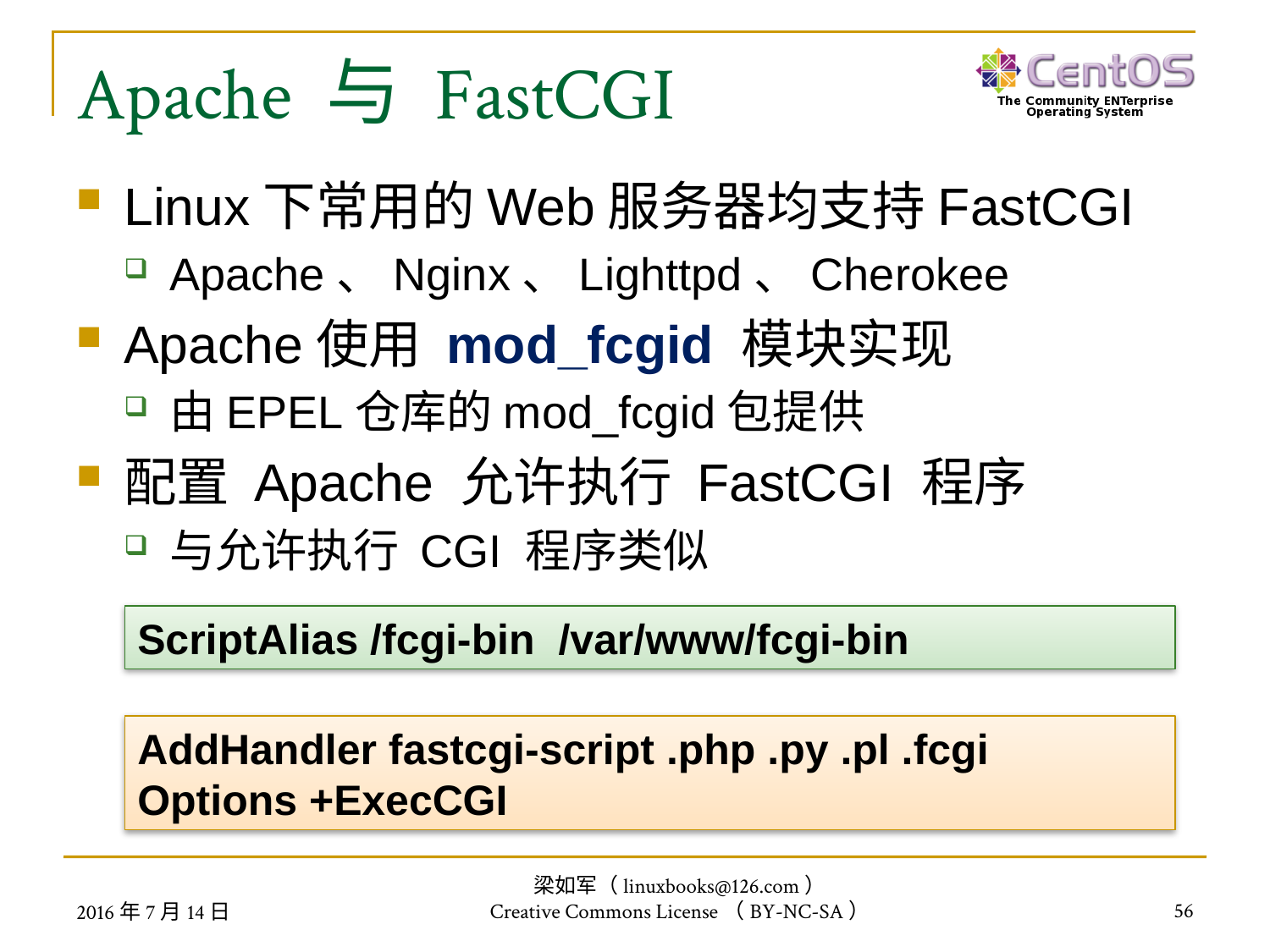

# Apache 与 FastCGI
Linux下常用的Web服务器均支持FastCGI
Apache、Nginx、Lighttpd、Cherokee
Apache使用 mod_fcgid 模块实现
由EPEL仓库的mod_fcgid包提供
配置 Apache 允许执行 FastCGI 程序
与允许执行 CGI 程序类似
ScriptAlias /fcgi-bin  /var/www/fcgi-bin
AddHandler fastcgi-script .php .py .pl .fcgi
Options +ExecCGI
梁如军（linuxbooks@126.com）
Creative Commons License（BY-NC-SA）
2016年7月14日
56